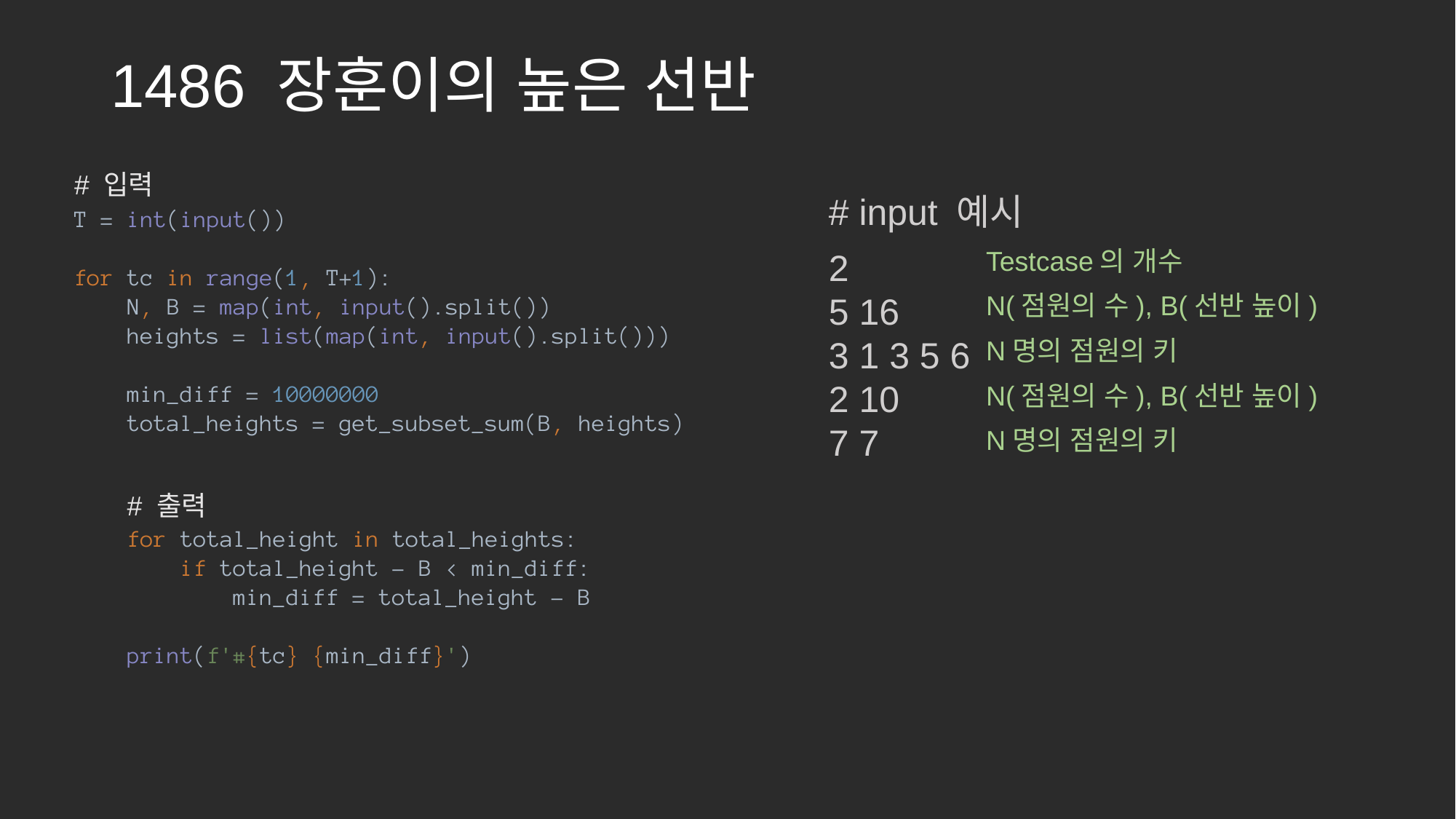

# 1486 장훈이의 높은 선반
# 입력
# input 예시
2
5 16
3 1 3 5 6
2 10
7 7
Testcase의 개수
N(점원의 수), B(선반 높이)
N명의 점원의 키
N(점원의 수), B(선반 높이)
N명의 점원의 키
T = int(input())
for tc in range(1, T+1):
    N, B = map(int, input().split())
    heights = list(map(int, input().split()))
    min_diff = 10000000
    total_heights = get_subset_sum(B, heights)

    for total_height in total_heights:
        if total_height - B < min_diff:
            min_diff = total_height - B
    print(f'#{tc} {min_diff}')
# 출력